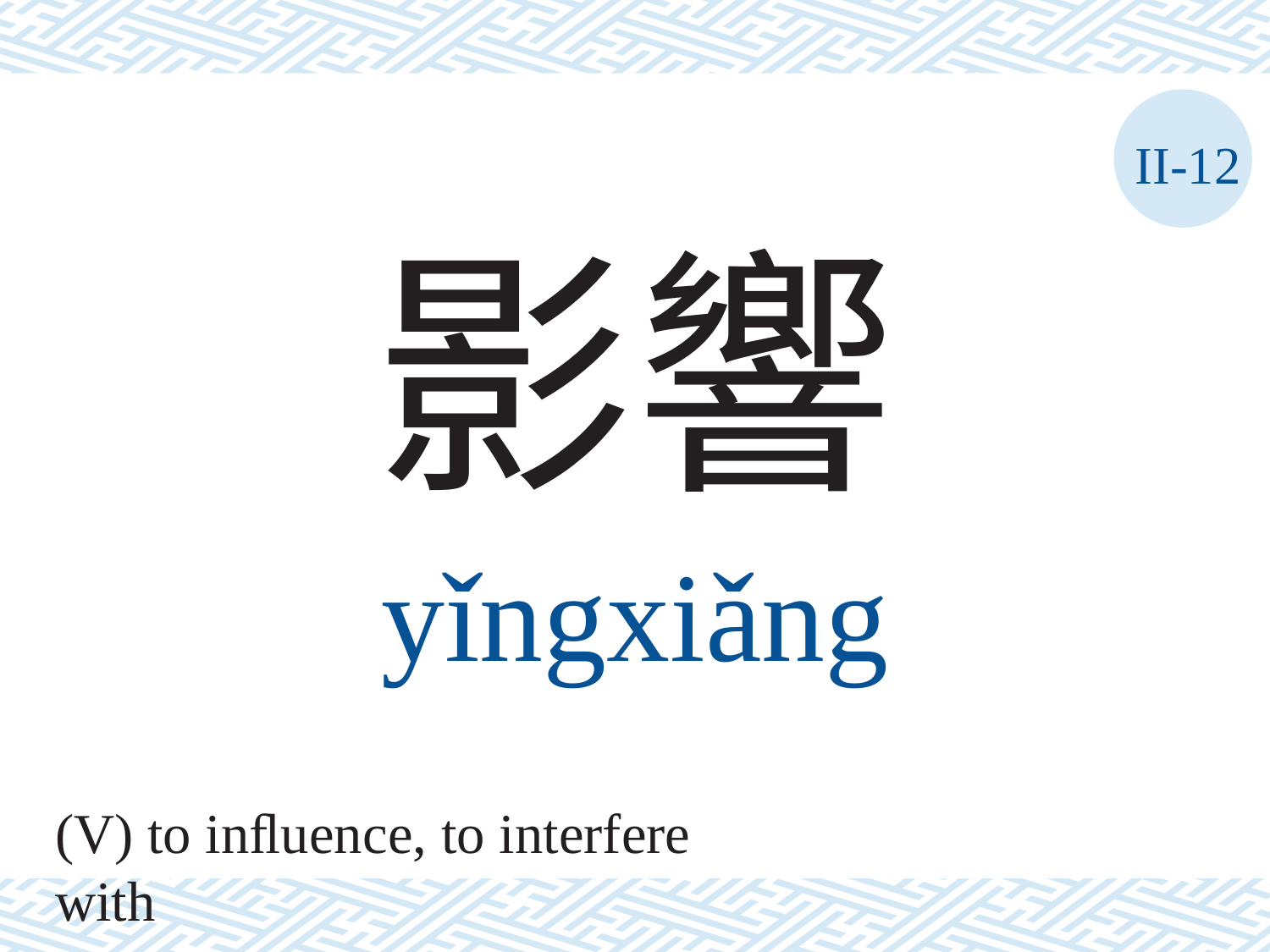

II-12
影響
yǐngxiǎng
(V) to inﬂuence, to interfere with